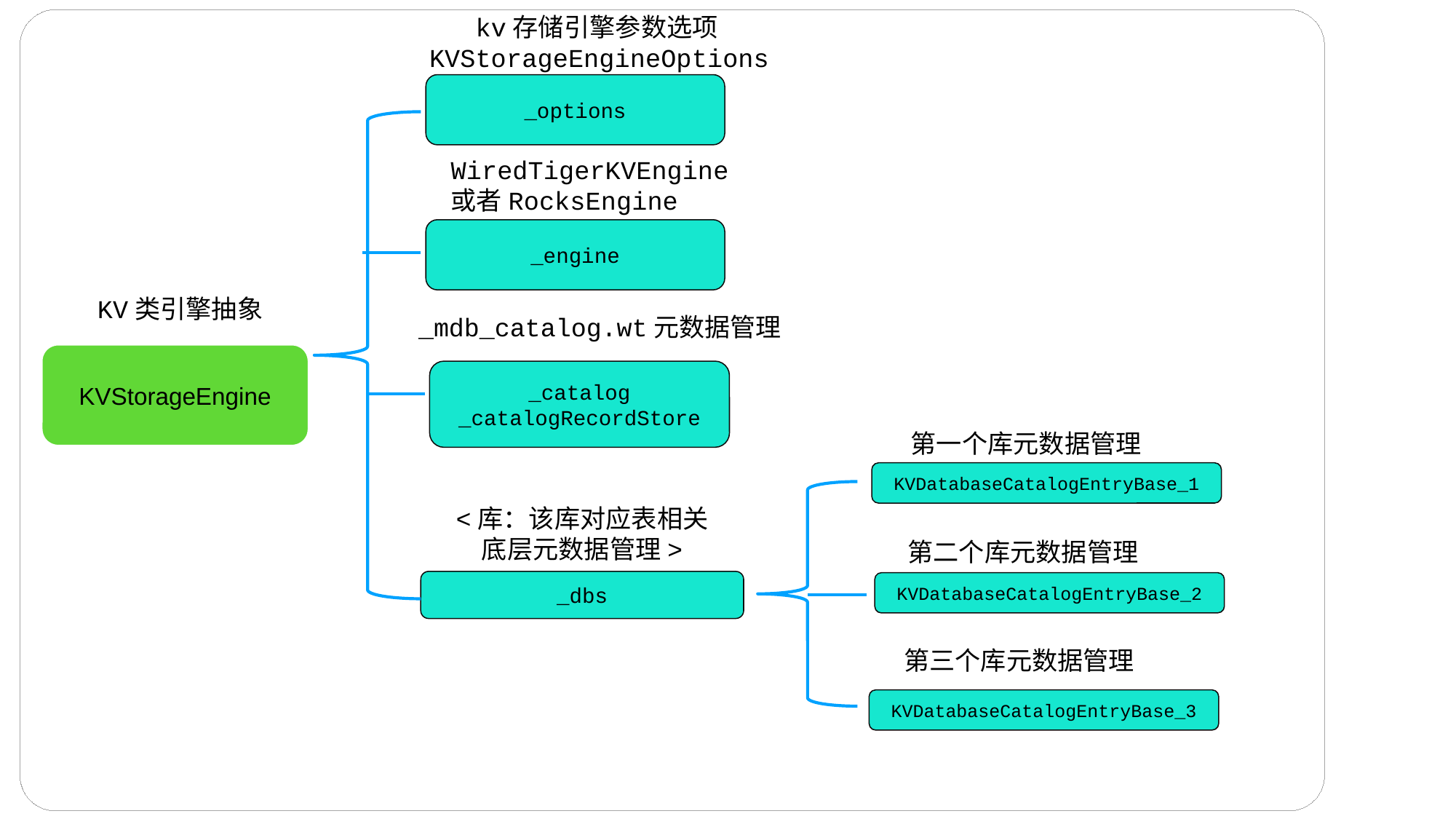

kv存储引擎参数选项KVStorageEngineOptions

_options

WiredTigerKVEngine
或者RocksEngine

_engine
KV类引擎抽象
 _mdb_catalog.wt元数据管理

KVStorageEngine

_catalog
_catalogRecordStore
第一个库元数据管理

同一个事务

KVDatabaseCatalogEntryBase_1

<库：该库对应表相关
底层元数据管理>
第二个库元数据管理

_dbs

KVDatabaseCatalogEntryBase_2
第三个库元数据管理

KVDatabaseCatalogEntryBase_3